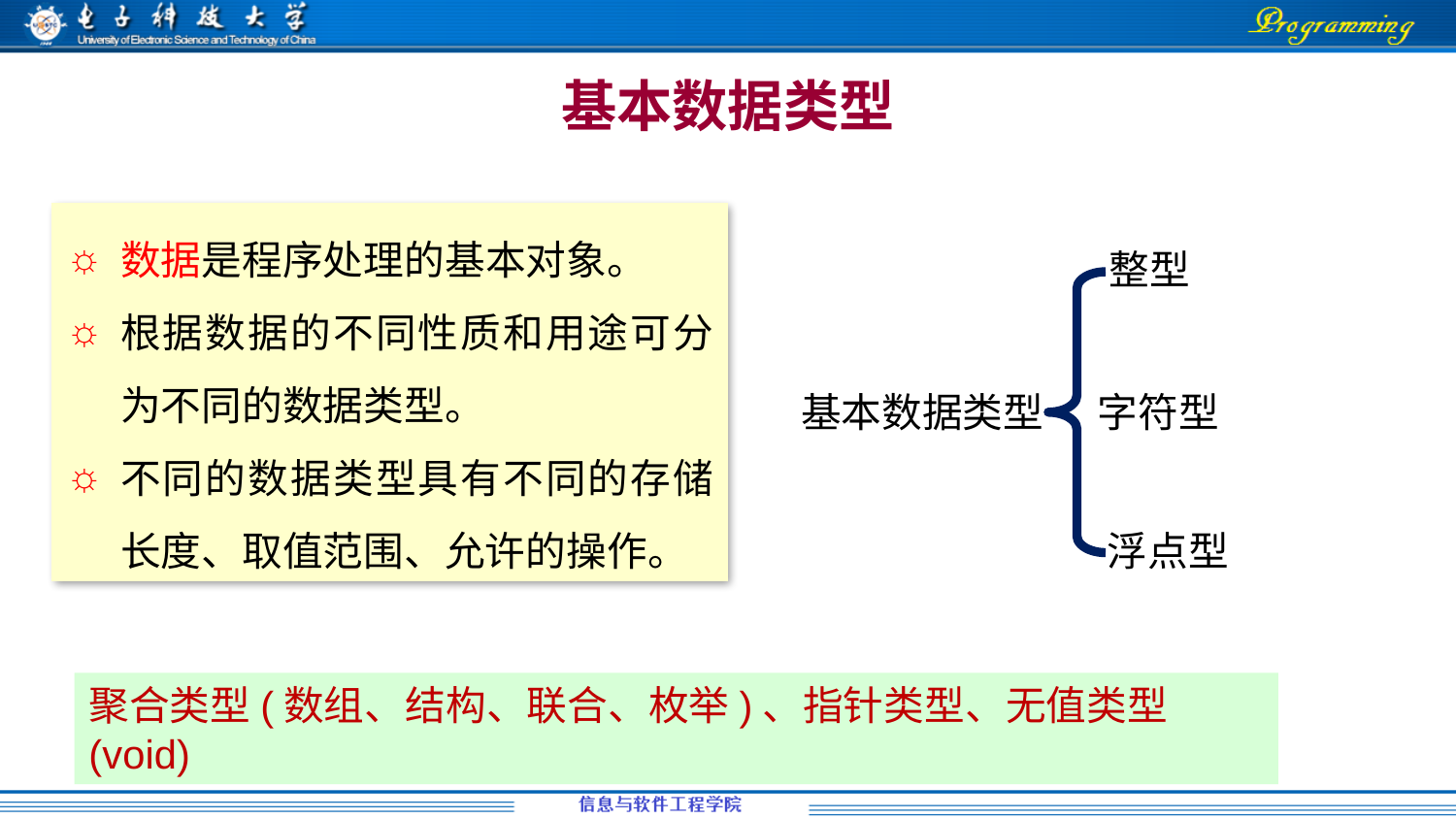

# 基本数据类型
数据是程序处理的基本对象。
根据数据的不同性质和用途可分为不同的数据类型。
不同的数据类型具有不同的存储长度、取值范围、允许的操作。
整型

基本数据类型
字符型
浮点型
聚合类型(数组、结构、联合、枚举)、指针类型、无值类型(void)